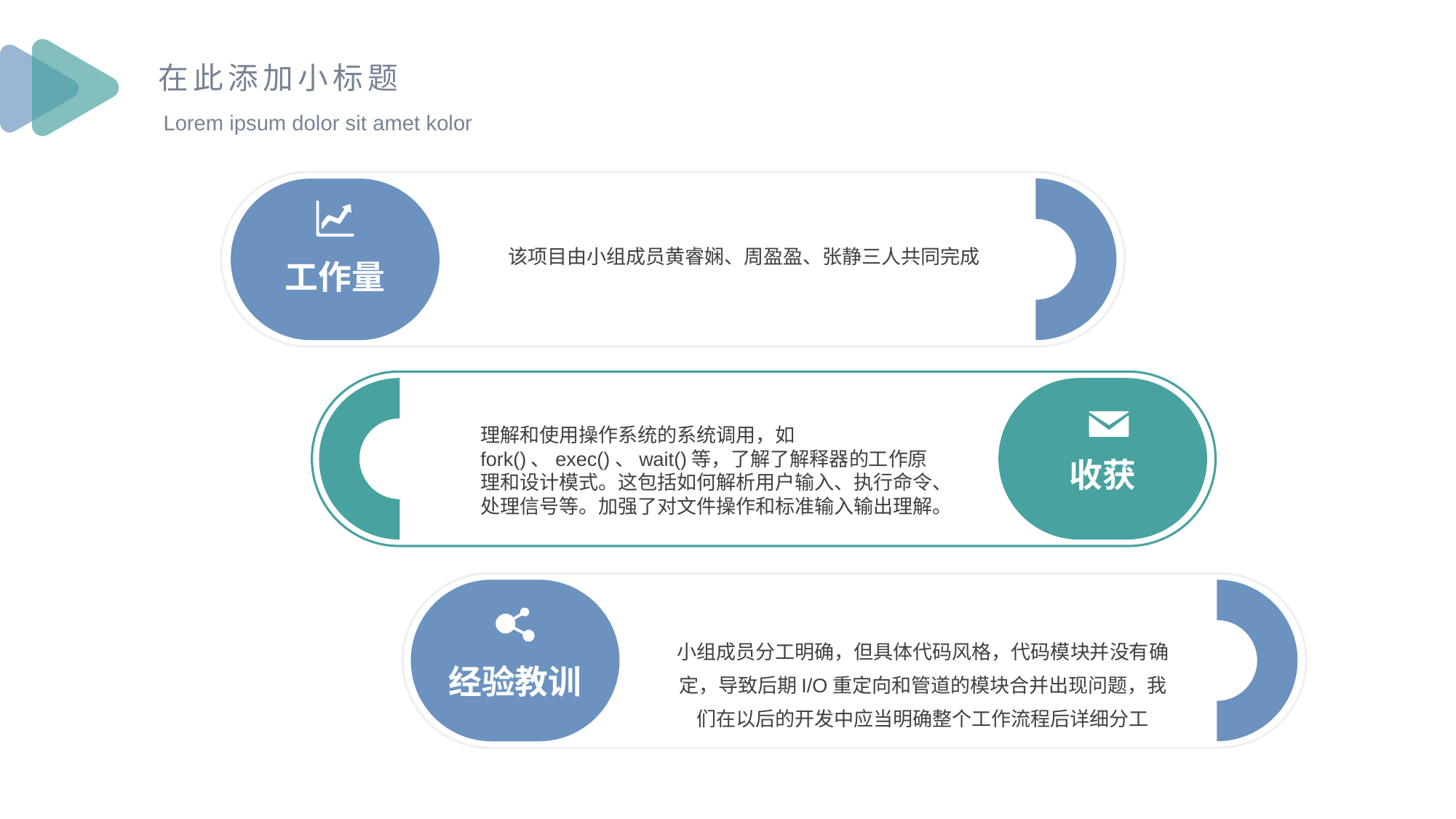

在此添加小标题
Lorem ipsum dolor sit amet kolor

该项目由小组成员黄睿娴、周盈盈、张静三人共同完成
工作量

理解和使用操作系统的系统调用，如fork()、exec()、wait()等，了解了解释器的工作原理和设计模式。这包括如何解析用户输入、执行命令、处理信号等。加强了对文件操作和标准输入输出理解。
收获

小组成员分工明确，但具体代码风格，代码模块并没有确定，导致后期I/O重定向和管道的模块合并出现问题，我们在以后的开发中应当明确整个工作流程后详细分工
经验教训